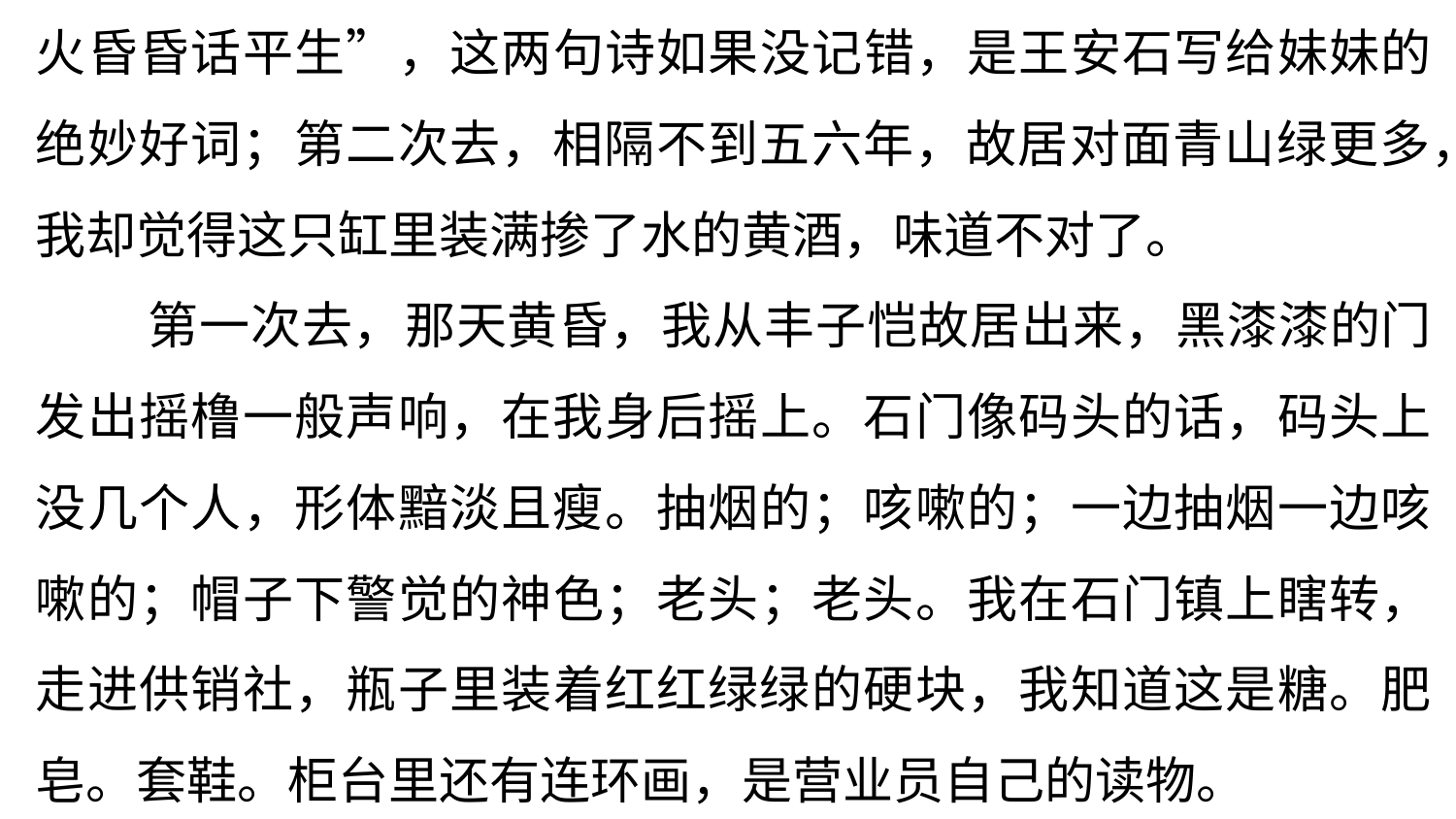

火昏昏话平生”，这两句诗如果没记错，是王安石写给妹妹的绝妙好词；第二次去，相隔不到五六年，故居对面青山绿更多，我却觉得这只缸里装满掺了水的黄酒，味道不对了。
        第一次去，那天黄昏，我从丰子恺故居出来，黑漆漆的门发出摇橹一般声响，在我身后摇上。石门像码头的话，码头上没几个人，形体黯淡且瘦。抽烟的；咳嗽的；一边抽烟一边咳嗽的；帽子下警觉的神色；老头；老头。我在石门镇上瞎转，走进供销社，瓶子里装着红红绿绿的硬块，我知道这是糖。肥皂。套鞋。柜台里还有连环画，是营业员自己的读物。